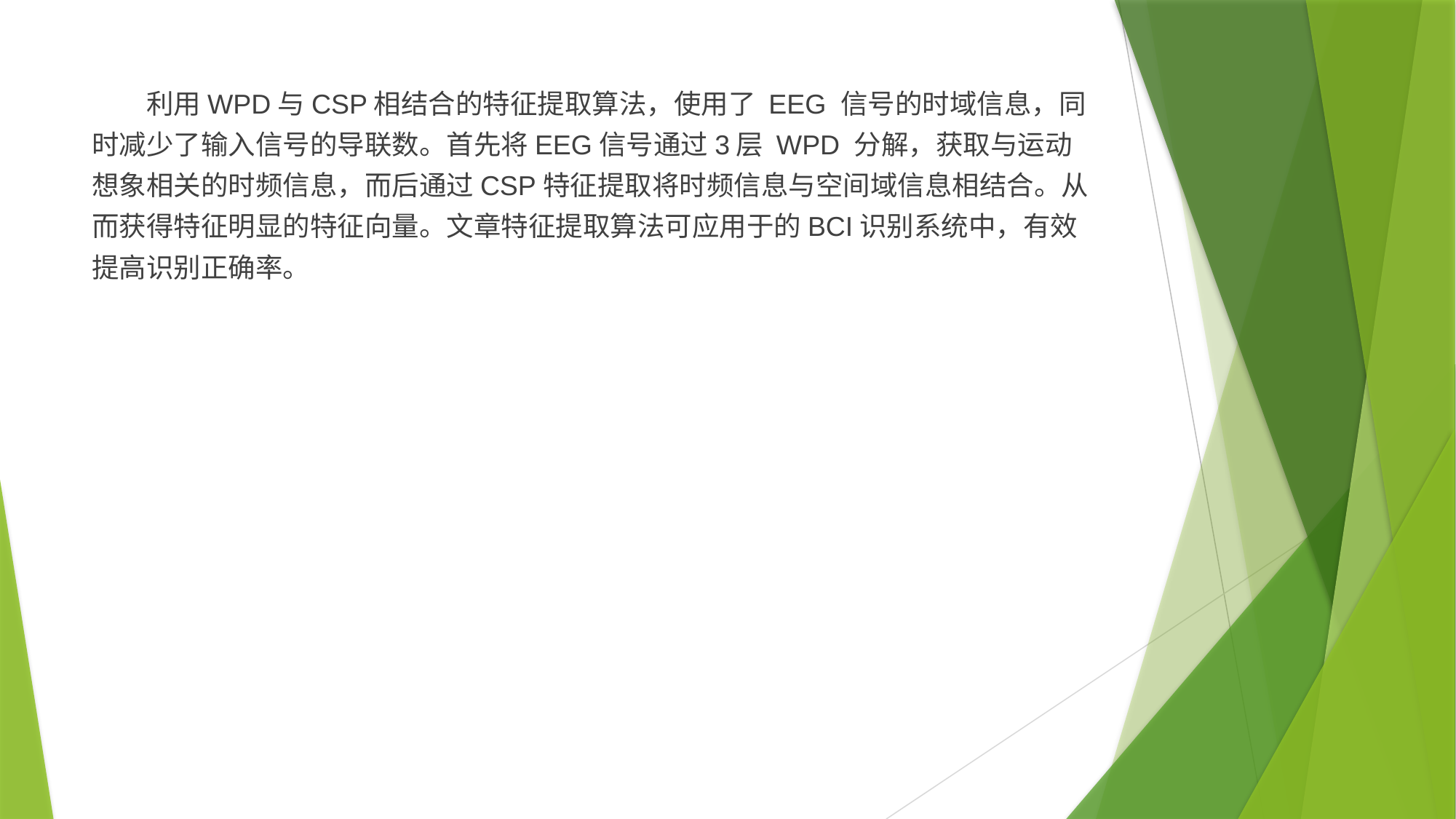

#
利用WPD与CSP相结合的特征提取算法，使用了 EEG 信号的时域信息，同时减少了输入信号的导联数。首先将EEG信号通过3层 WPD 分解，获取与运动想象相关的时频信息，而后通过CSP特征提取将时频信息与空间域信息相结合。从而获得特征明显的特征向量。文章特征提取算法可应用于的BCI识别系统中，有效提高识别正确率。